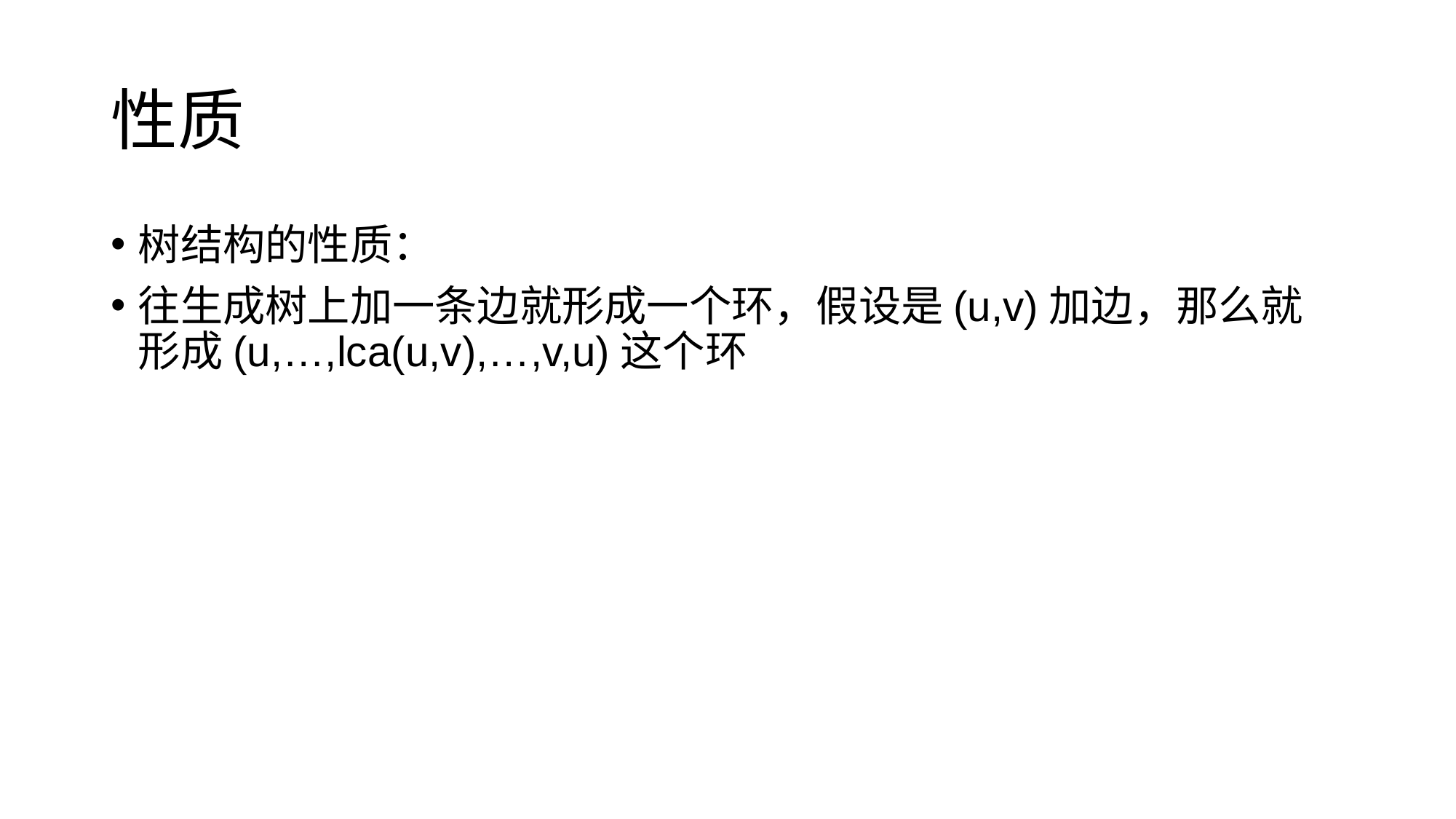

# 性质
树结构的性质：
往生成树上加一条边就形成一个环，假设是(u,v)加边，那么就形成(u,…,lca(u,v),…,v,u)这个环